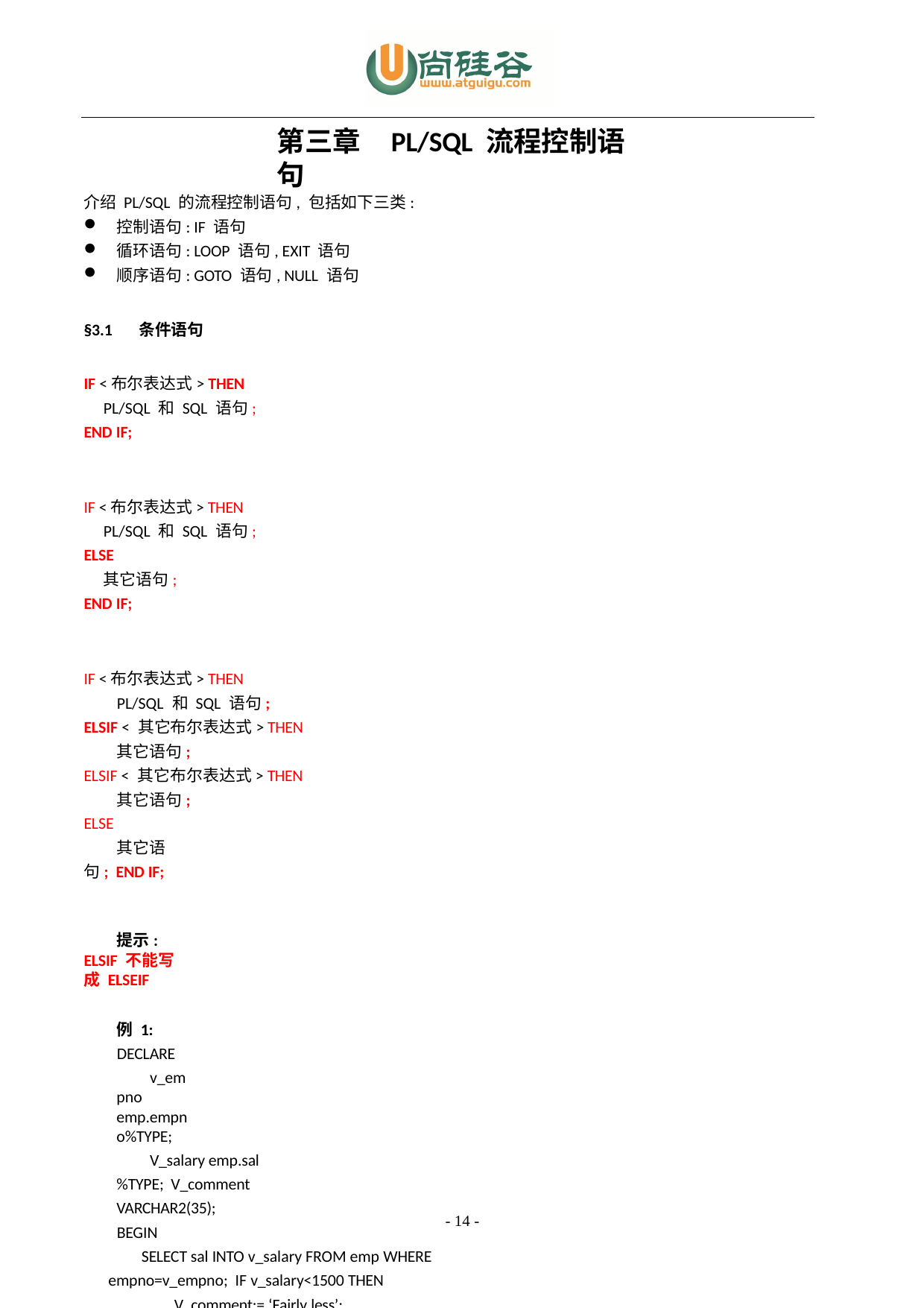

第三章	PL/SQL 流程控制语句
介绍 PL/SQL 的流程控制语句, 包括如下三类:
控制语句: IF 语句
循环语句: LOOP 语句, EXIT 语句
顺序语句: GOTO 语句, NULL 语句

§3.1	条件语句

IF <布尔表达式> THEN
PL/SQL 和 SQL 语句;
END IF;

IF <布尔表达式> THEN
PL/SQL 和 SQL 语句;
ELSE
其它语句;
END IF;

IF <布尔表达式> THEN
PL/SQL 和 SQL 语句;
ELSIF < 其它布尔表达式> THEN
其它语句;
ELSIF < 其它布尔表达式> THEN
其它语句;
ELSE
其它语句;  END IF;

提示: ELSIF 不能写成 ELSEIF

例 1:
DECLARE
v_empno emp.empno%TYPE;
V_salary emp.sal%TYPE;  V_comment VARCHAR2(35);
BEGIN
SELECT sal INTO v_salary FROM emp WHERE empno=v_empno;  IF v_salary<1500 THEN
V_comment:= ‘Fairly less’;
- 14 -